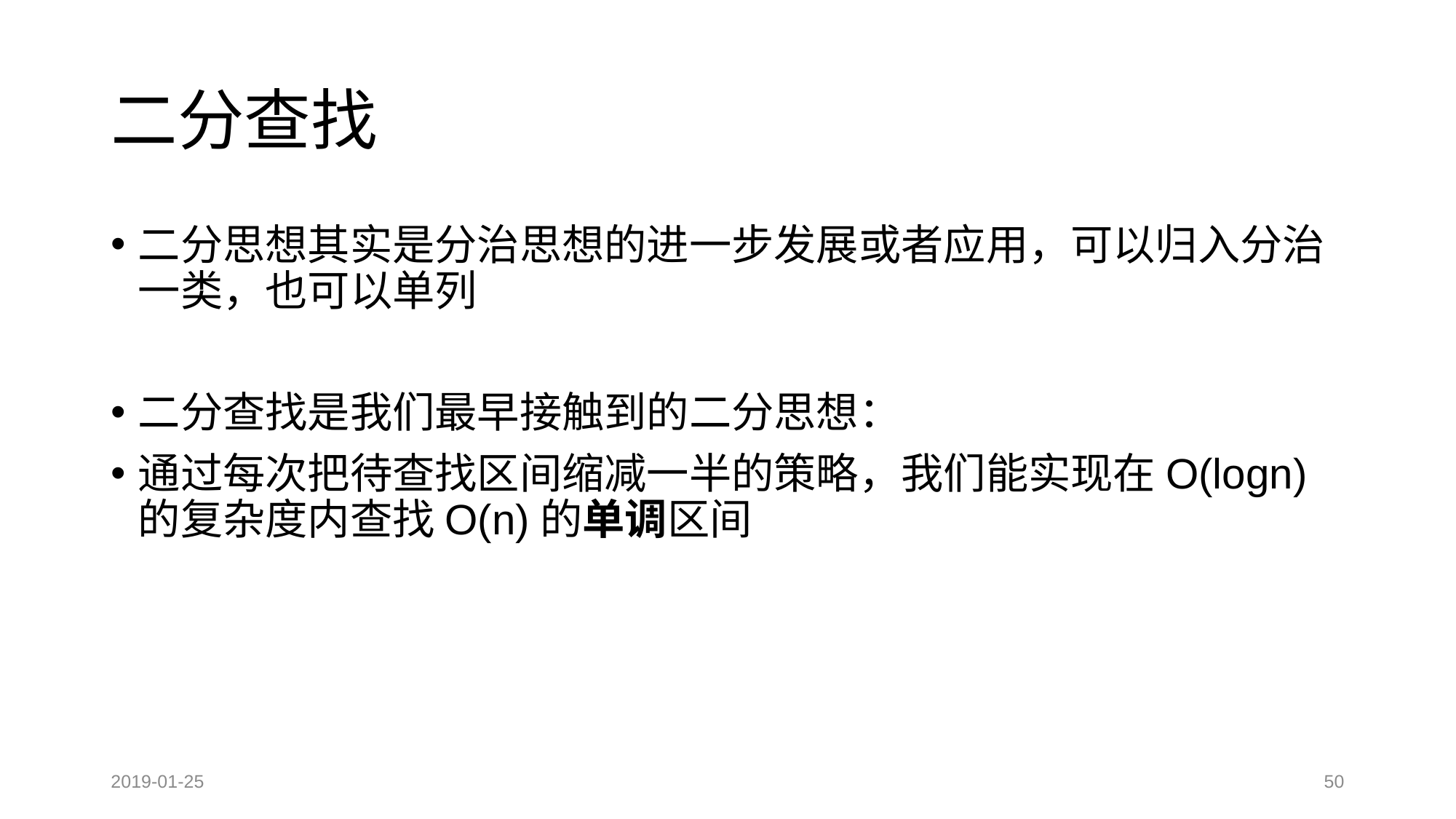

# 二分查找
二分思想其实是分治思想的进一步发展或者应用，可以归入分治一类，也可以单列

二分查找是我们最早接触到的二分思想：
通过每次把待查找区间缩减一半的策略，我们能实现在O(logn)的复杂度内查找O(n)的单调区间
2019-01-25
50